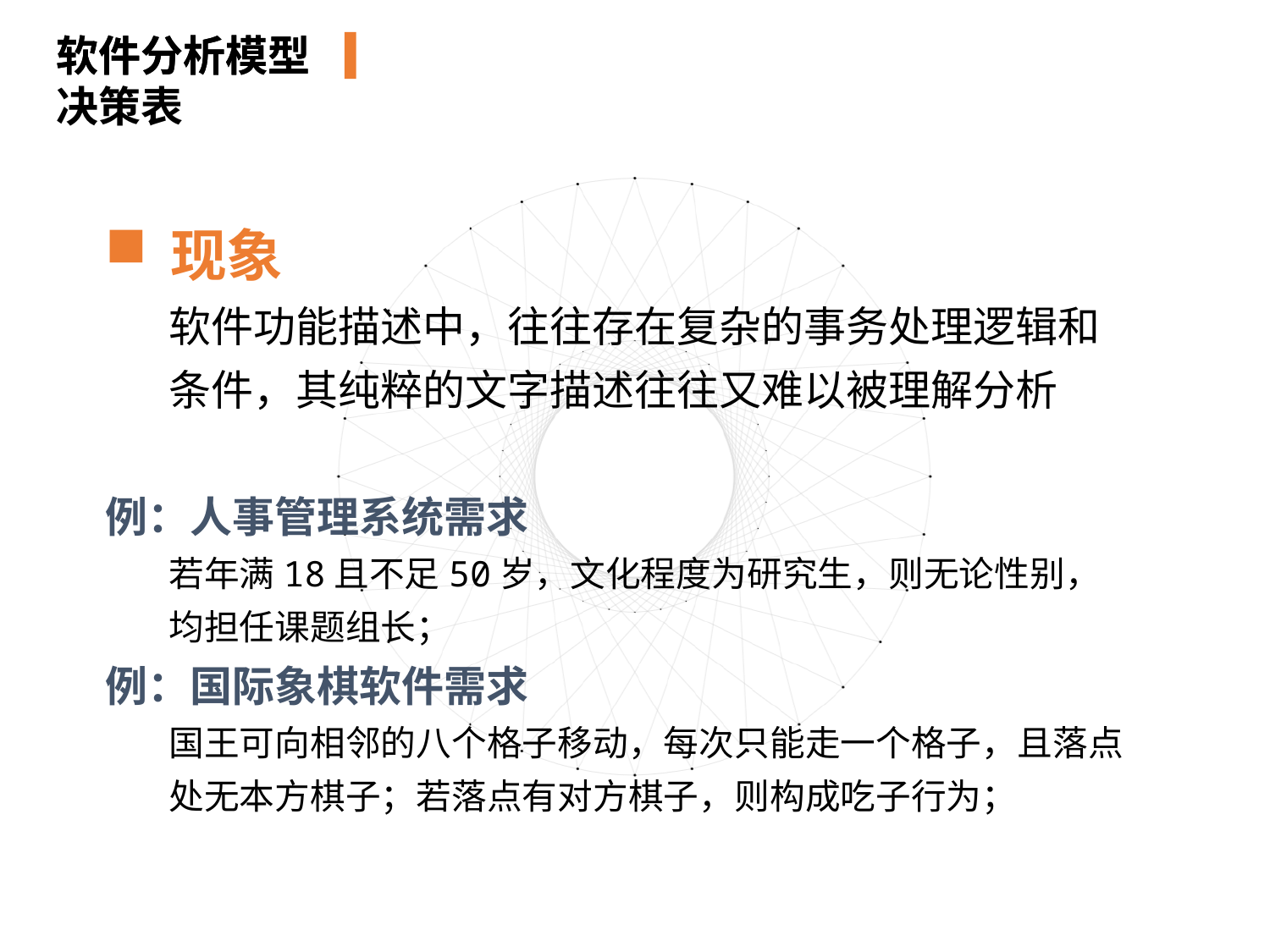

软件分析模型
软件分析模型决策表

现象
软件功能描述中，往往存在复杂的事务处理逻辑和条件，其纯粹的文字描述往往又难以被理解分析

例：人事管理系统需求
若年满18且不足50岁，文化程度为研究生，则无论性别，均担任课题组长；
例：国际象棋软件需求
国王可向相邻的八个格子移动，每次只能走一个格子，且落点处无本方棋子；若落点有对方棋子，则构成吃子行为；